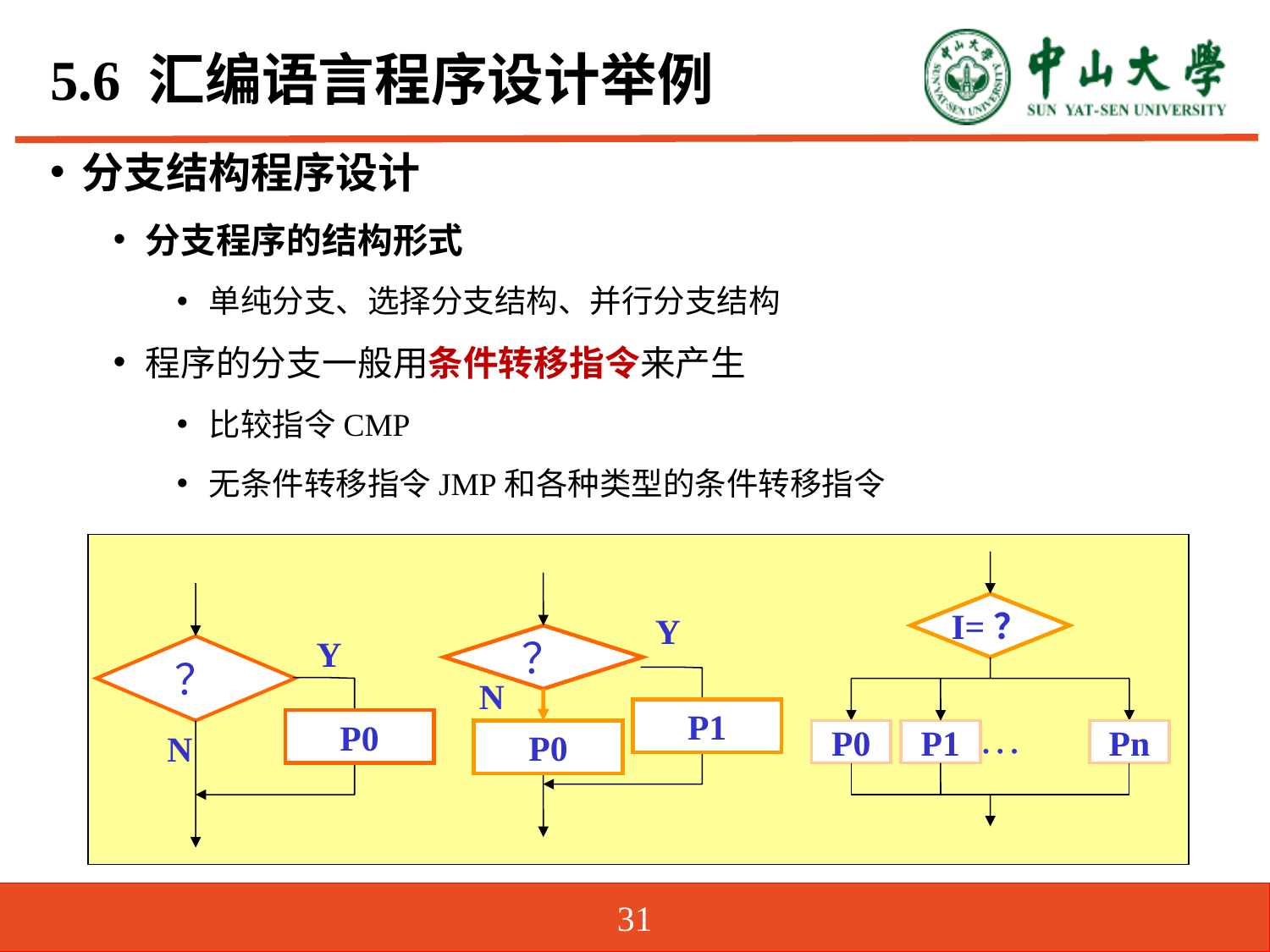

# 5.6 汇编语言程序设计举例
分支结构程序设计
分支程序的结构形式
单纯分支、选择分支结构、并行分支结构
程序的分支一般用条件转移指令来产生
比较指令CMP
无条件转移指令JMP和各种类型的条件转移指令

I=？
Y
Y
？
？

N

P1
…
P0
N

P0
P0
P1
Pn

31